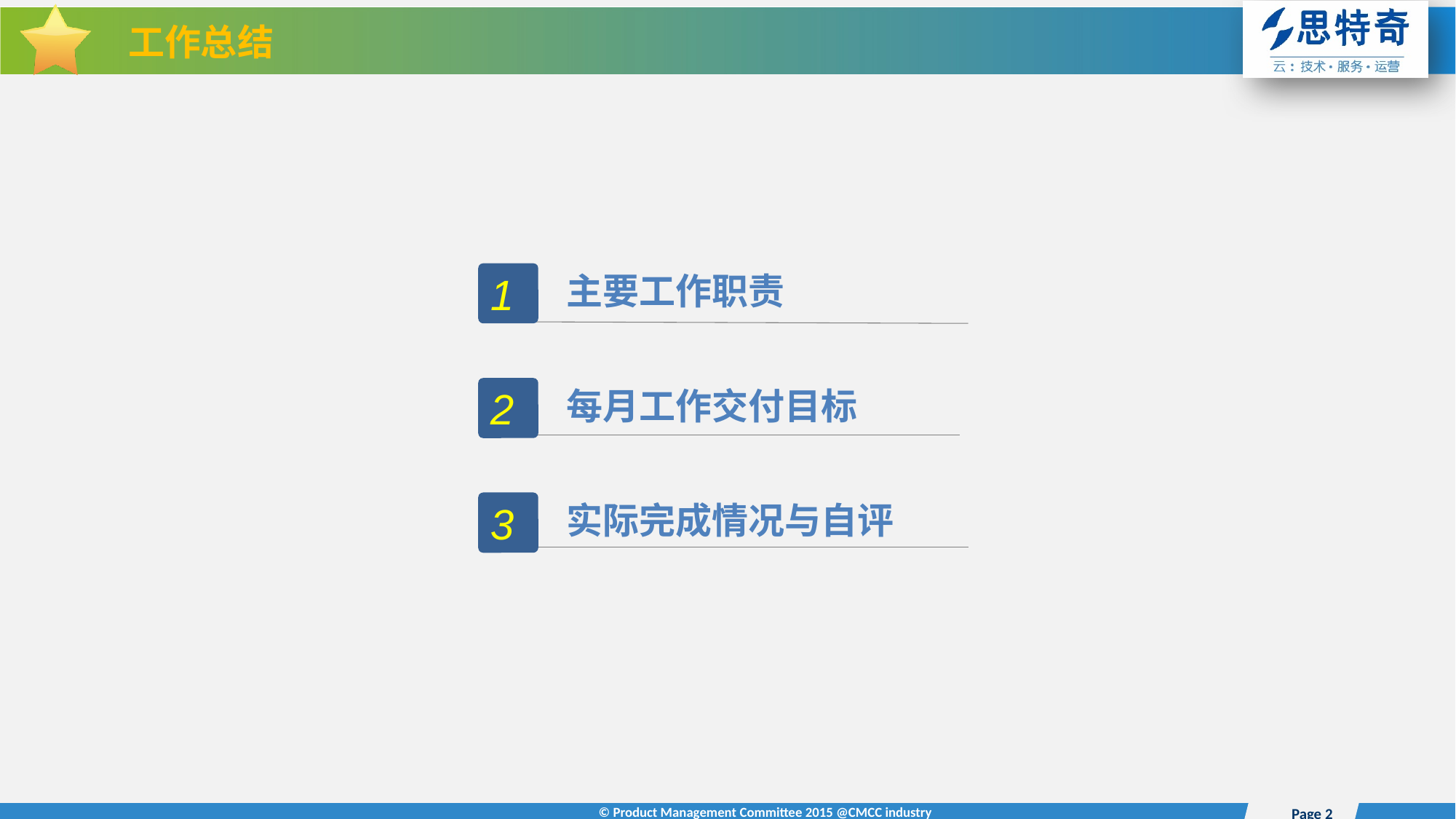

工作总结
1
主要工作职责
2
每月工作交付目标
3
实际完成情况与自评